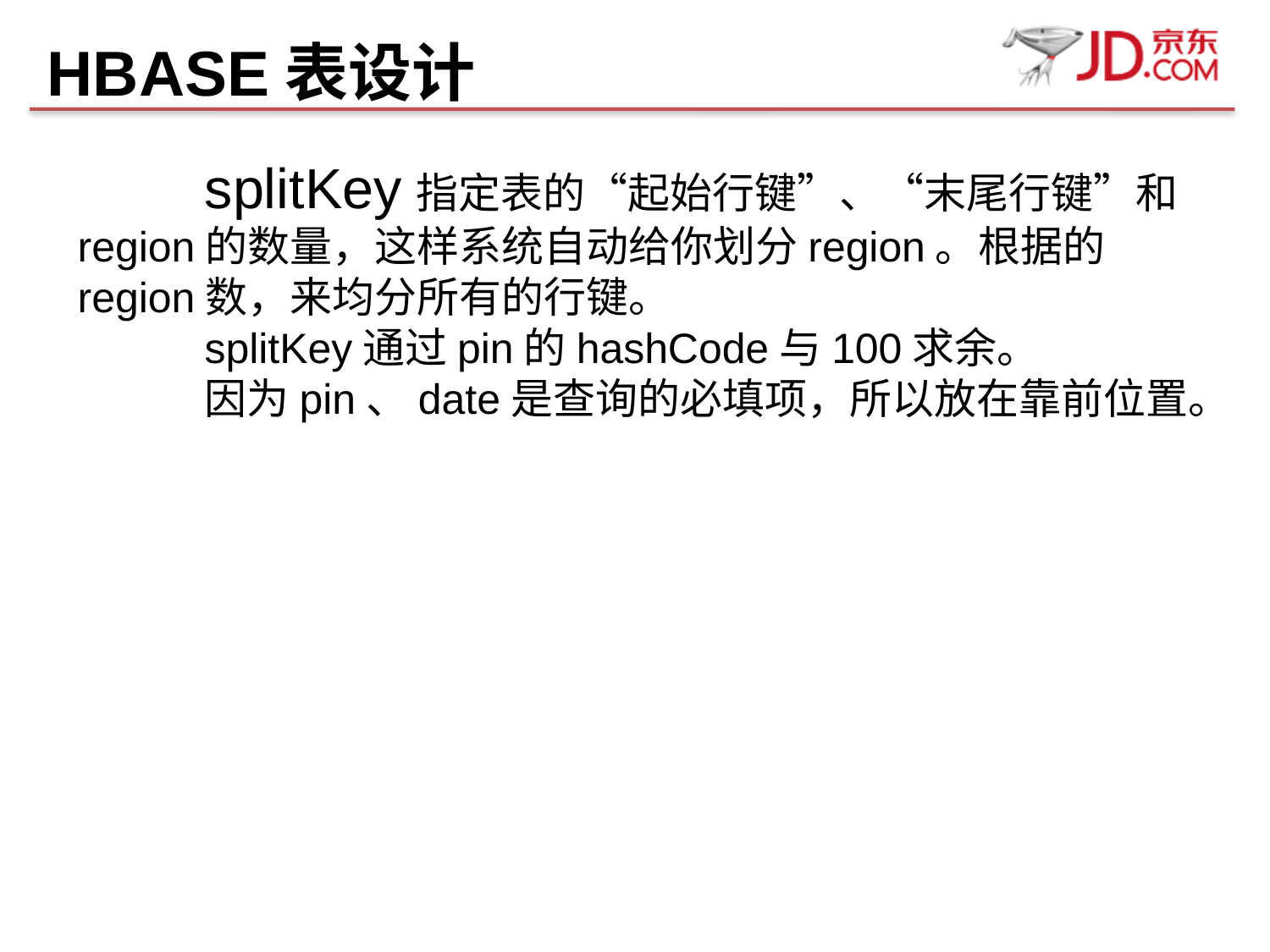

HBASE表设计
	splitKey指定表的“起始行键”、“末尾行键”和region的数量，这样系统自动给你划分region。根据的region数，来均分所有的行键。
	splitKey通过pin的hashCode与100求余。
	因为pin、date是查询的必填项，所以放在靠前位置。